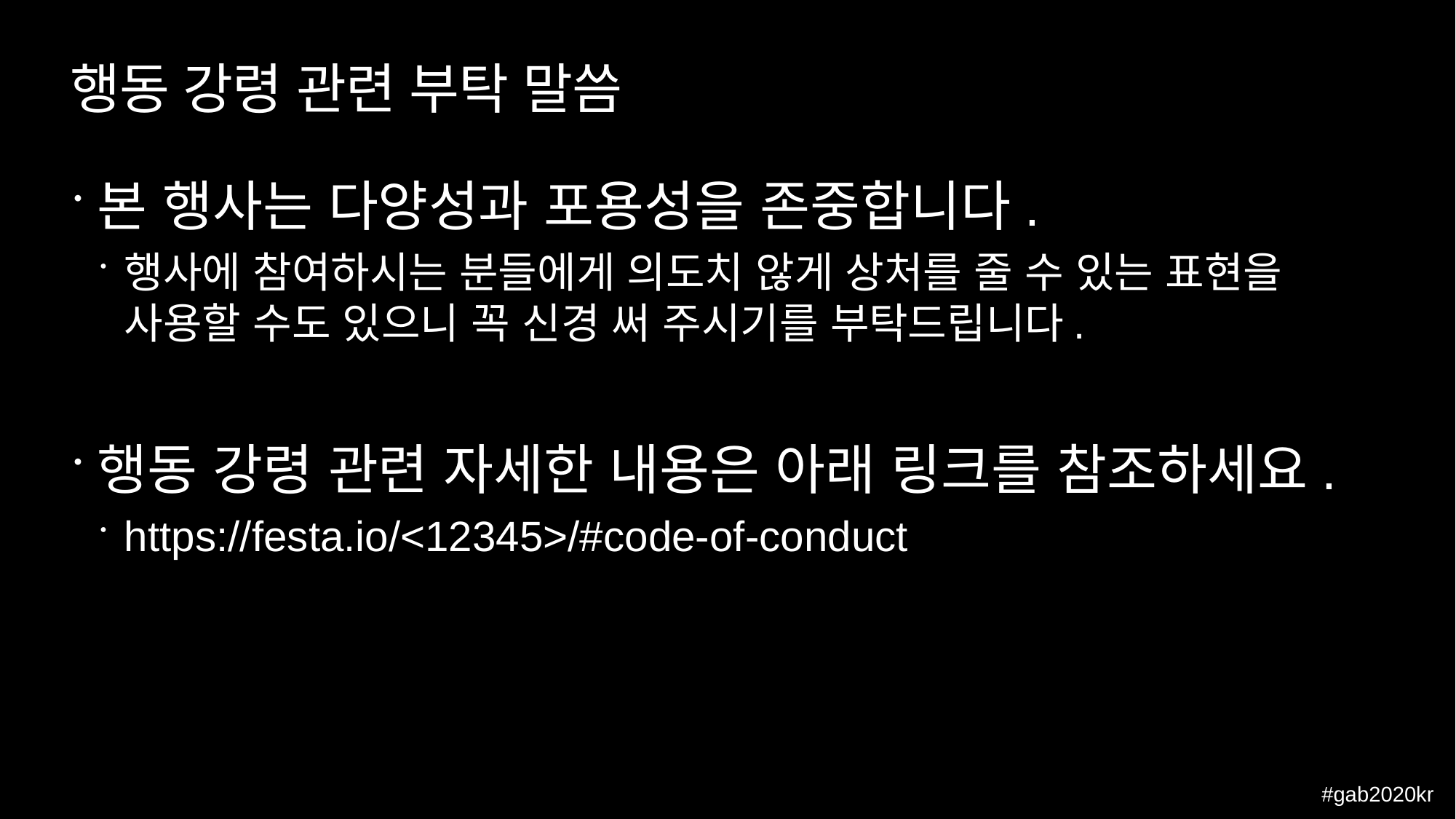

# 행동 강령 관련 부탁 말씀
본 행사는 다양성과 포용성을 존중합니다.
행사에 참여하시는 분들에게 의도치 않게 상처를 줄 수 있는 표현을 사용할 수도 있으니 꼭 신경 써 주시기를 부탁드립니다.

행동 강령 관련 자세한 내용은 아래 링크를 참조하세요.
https://festa.io/<12345>/#code-of-conduct